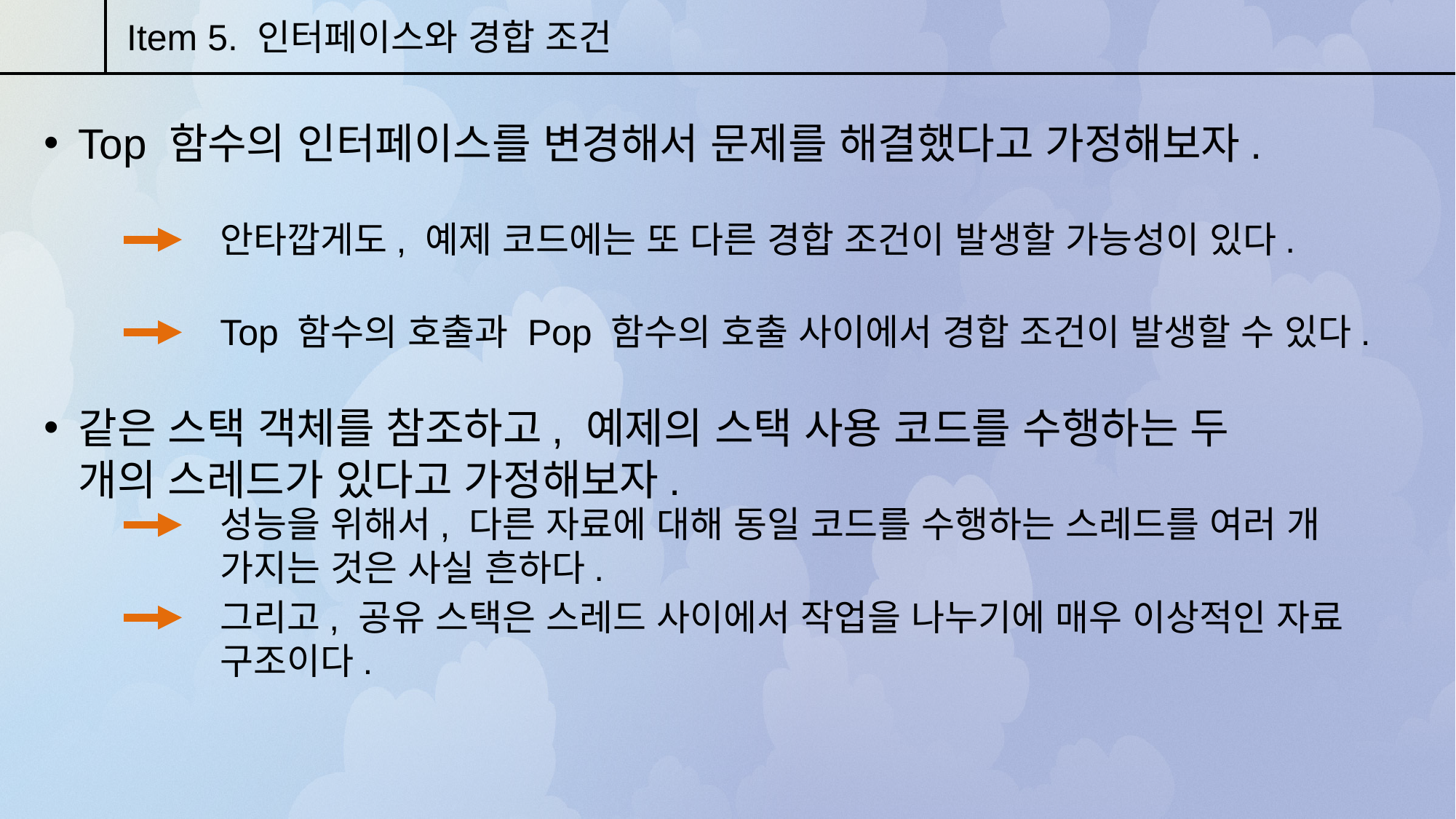

Item 5. 인터페이스와 경합 조건
Top 함수의 인터페이스를 변경해서 문제를 해결했다고 가정해보자.
안타깝게도, 예제 코드에는 또 다른 경합 조건이 발생할 가능성이 있다.
Top 함수의 호출과 Pop 함수의 호출 사이에서 경합 조건이 발생할 수 있다.
같은 스택 객체를 참조하고, 예제의 스택 사용 코드를 수행하는 두 개의 스레드가 있다고 가정해보자.
성능을 위해서, 다른 자료에 대해 동일 코드를 수행하는 스레드를 여러 개 가지는 것은 사실 흔하다.
그리고, 공유 스택은 스레드 사이에서 작업을 나누기에 매우 이상적인 자료 구조이다.